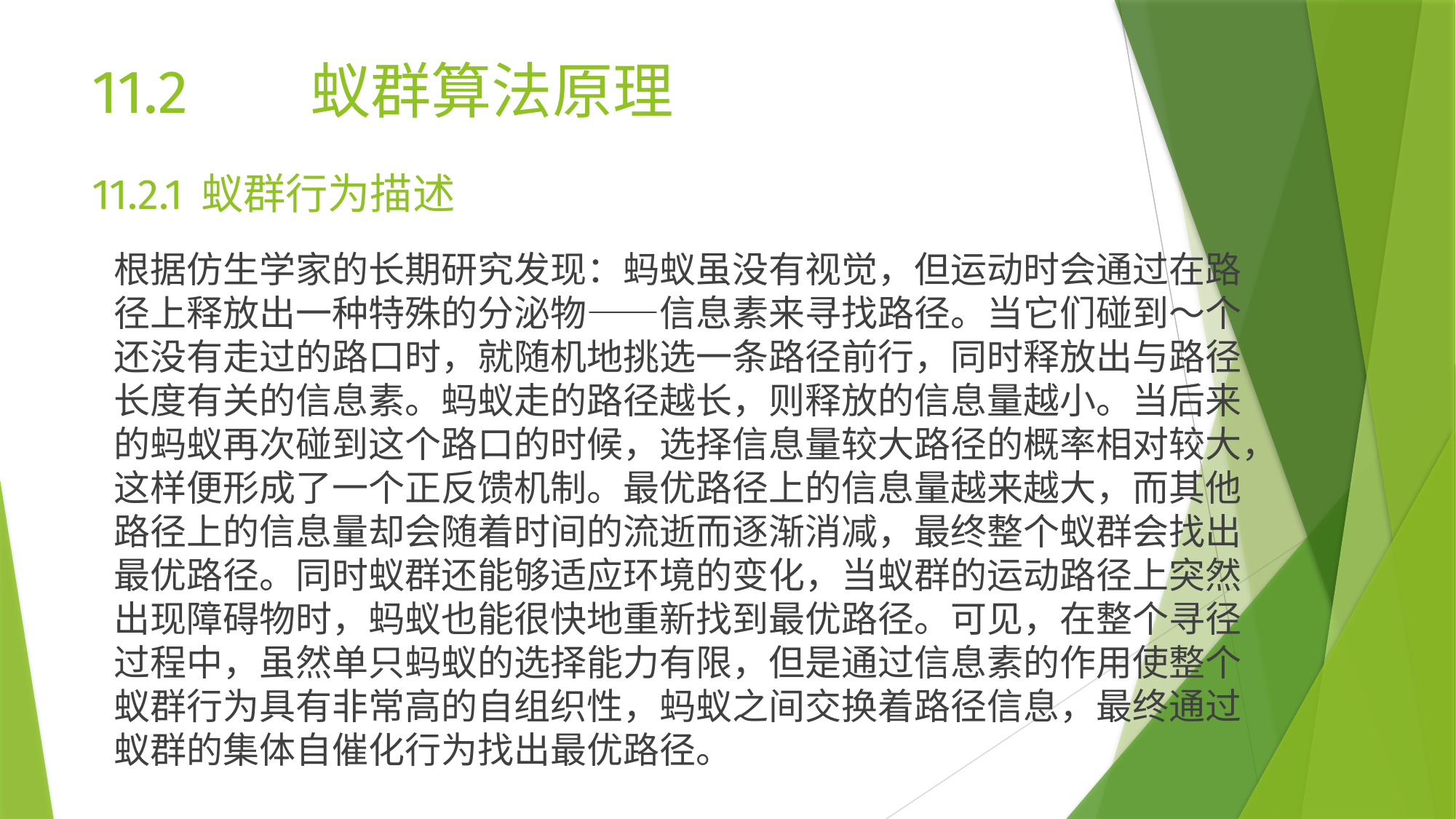

# 11.2 	蚁群算法原理
11.2.1 	蚁群行为描述
根据仿生学家的长期研究发现：蚂蚁虽没有视觉，但运动时会通过在路径上释放出一种特殊的分泌物——信息素来寻找路径。当它们碰到～个还没有走过的路口时，就随机地挑选一条路径前行，同时释放出与路径长度有关的信息素。蚂蚁走的路径越长，则释放的信息量越小。当后来的蚂蚁再次碰到这个路口的时候，选择信息量较大路径的概率相对较大，这样便形成了一个正反馈机制。最优路径上的信息量越来越大，而其他路径上的信息量却会随着时间的流逝而逐渐消减，最终整个蚁群会找出最优路径。同时蚁群还能够适应环境的变化，当蚁群的运动路径上突然出现障碍物时，蚂蚁也能很快地重新找到最优路径。可见，在整个寻径过程中，虽然单只蚂蚁的选择能力有限，但是通过信息素的作用使整个蚁群行为具有非常高的自组织性，蚂蚁之间交换着路径信息，最终通过蚁群的集体自催化行为找出最优路径。